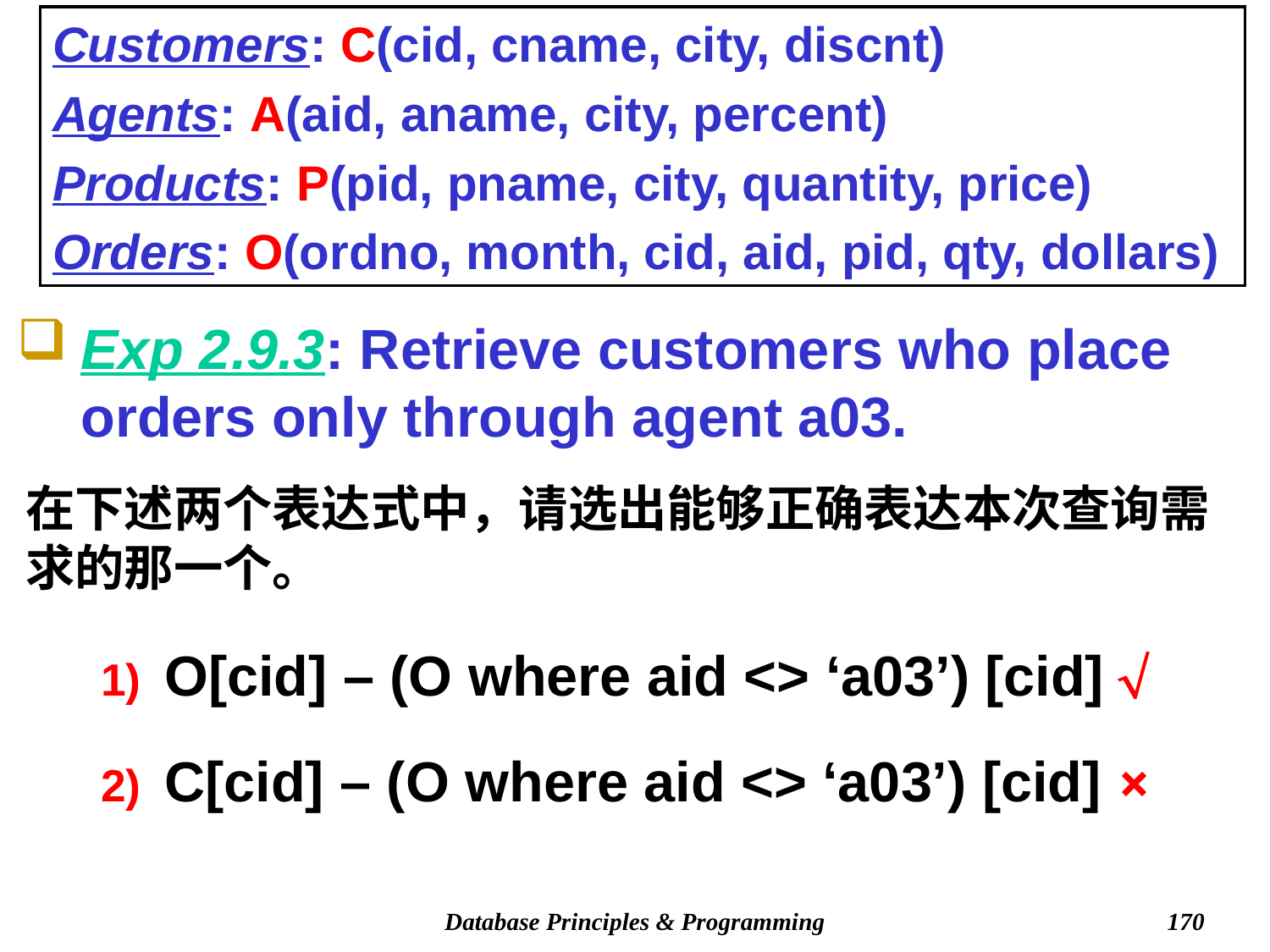

Customers: C(cid, cname, city, discnt)
Agents: A(aid, aname, city, percent)
Products: P(pid, pname, city, quantity, price)
Orders: O(ordno, month, cid, aid, pid, qty, dollars)
# Exp 2.9.3: Retrieve customers who place orders only through agent a03.
在下述两个表达式中，请选出能够正确表达本次查询需求的那一个。
O[cid] – (O where aid <> ‘a03’) [cid]
C[cid] – (O where aid <> ‘a03’) [cid]
√
×

Database Principles & Programming
170